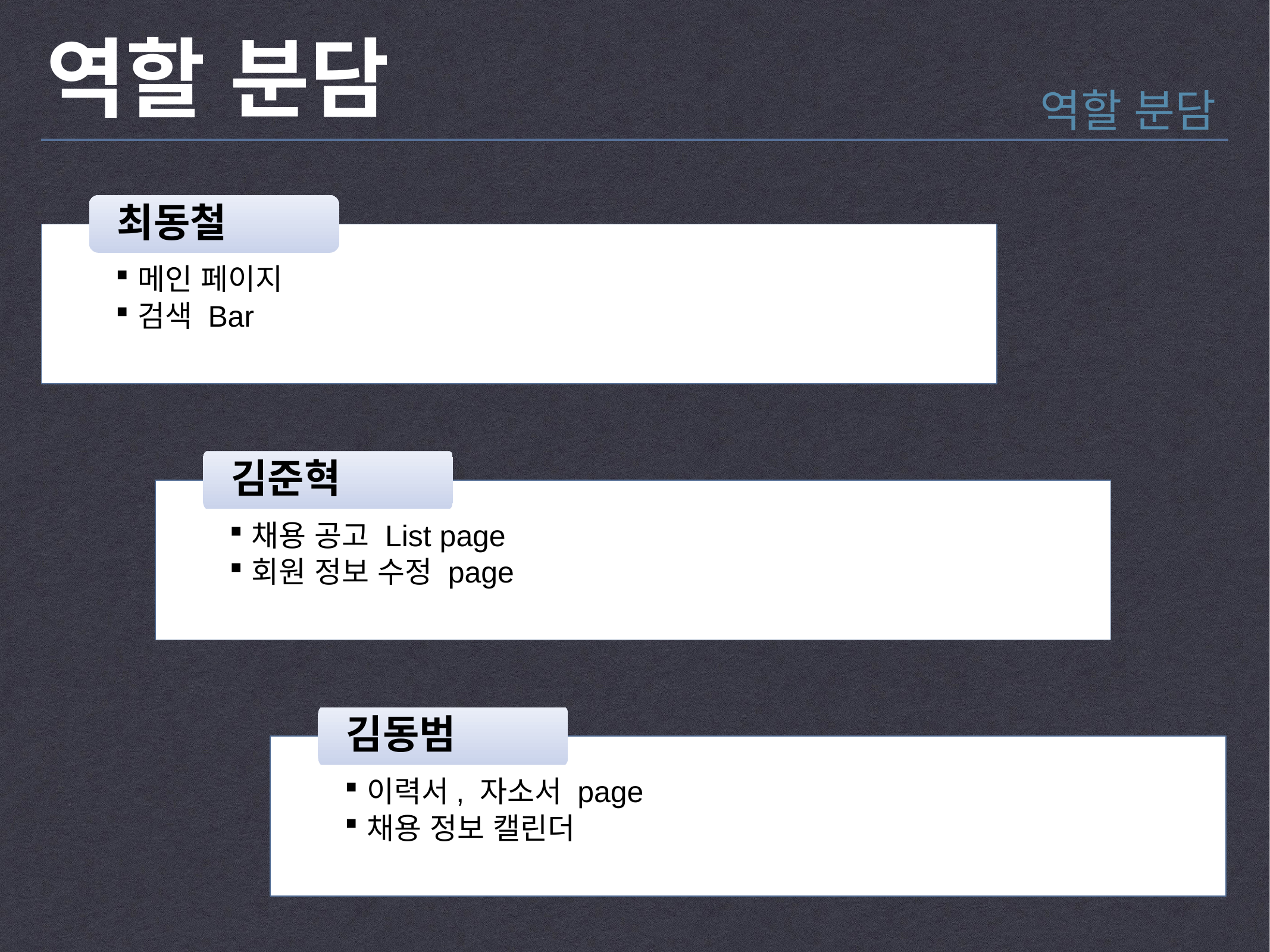

역할 분담
역할 분담
최동철
메인 페이지
검색 Bar
김준혁
채용 공고 List page
회원 정보 수정 page
김동범
이력서, 자소서 page
채용 정보 캘린더